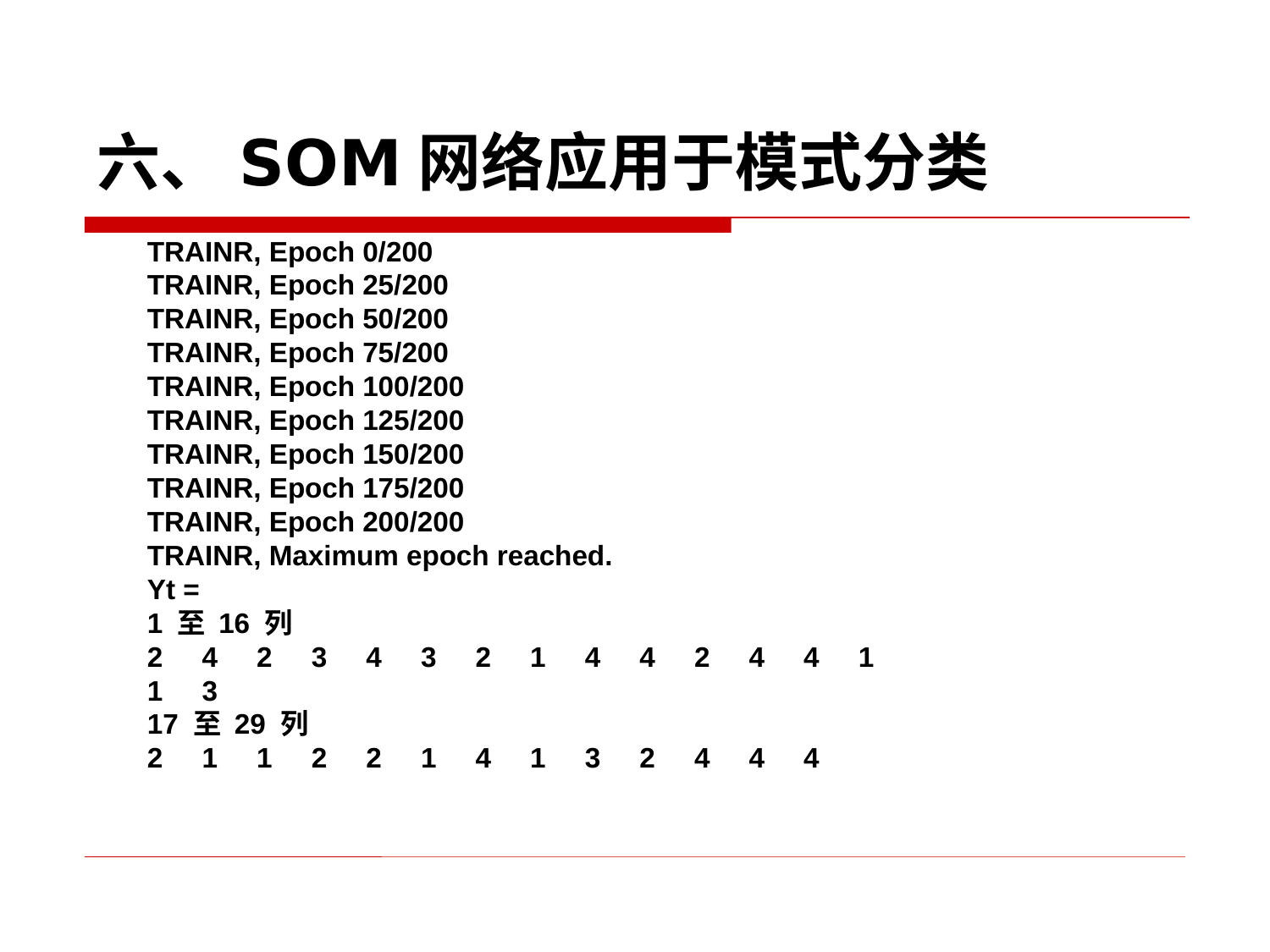

六、SOM网络应用于模式分类
TRAINR, Epoch 0/200
TRAINR, Epoch 25/200
TRAINR, Epoch 50/200
TRAINR, Epoch 75/200
TRAINR, Epoch 100/200
TRAINR, Epoch 125/200
TRAINR, Epoch 150/200
TRAINR, Epoch 175/200
TRAINR, Epoch 200/200
TRAINR, Maximum epoch reached.
Yt =
1 至 16 列
2     4     2     3     4     3     2     1     4     4     2     4     4     1
1     3
17 至 29 列
2     1     1     2     2     1     4     1     3     2     4     4     4